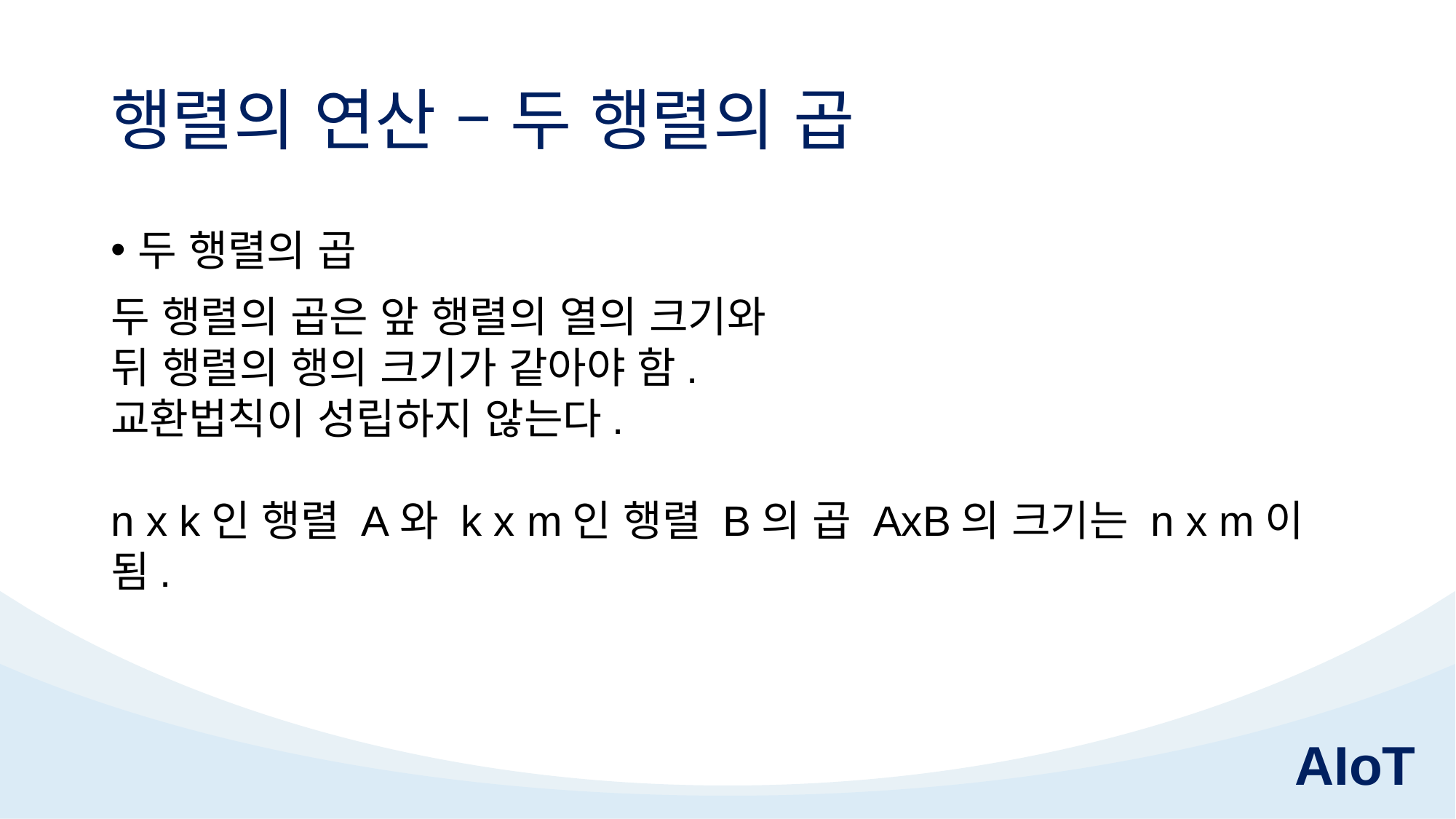

# 행렬의 연산 – 두 행렬의 곱
두 행렬의 곱
두 행렬의 곱은 앞 행렬의 열의 크기와
뒤 행렬의 행의 크기가 같아야 함.
교환법칙이 성립하지 않는다.
n x k인 행렬 A와 k x m인 행렬 B의 곱 AxB의 크기는 n x m이 됨.